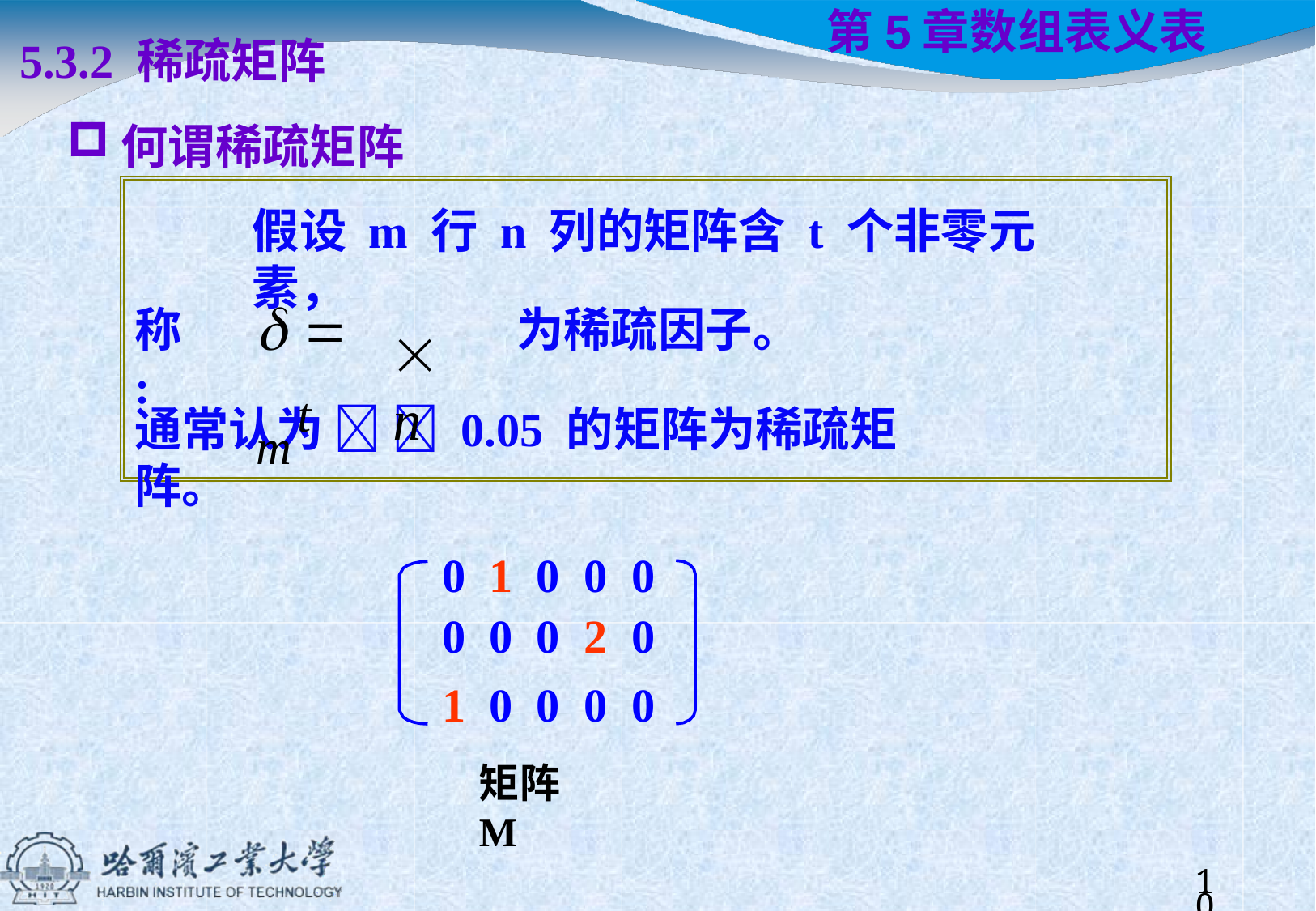

5.3.2 稀疏矩阵
何谓稀疏矩阵
第5章	数组表义表

假设 m 行 n 列的矩阵含 t 个非零元素，
δ = mt
称:
为稀疏因子。
×n

通常认为 δ ≤ 0.05 的矩阵为稀疏矩阵。

| 0 | 1 | 0 | 0 | 0 |
| --- | --- | --- | --- | --- |
| 0 | 0 | 0 | 2 | 0 |
| 1 | 0 | 0 | 0 | 0 |

矩阵M

10